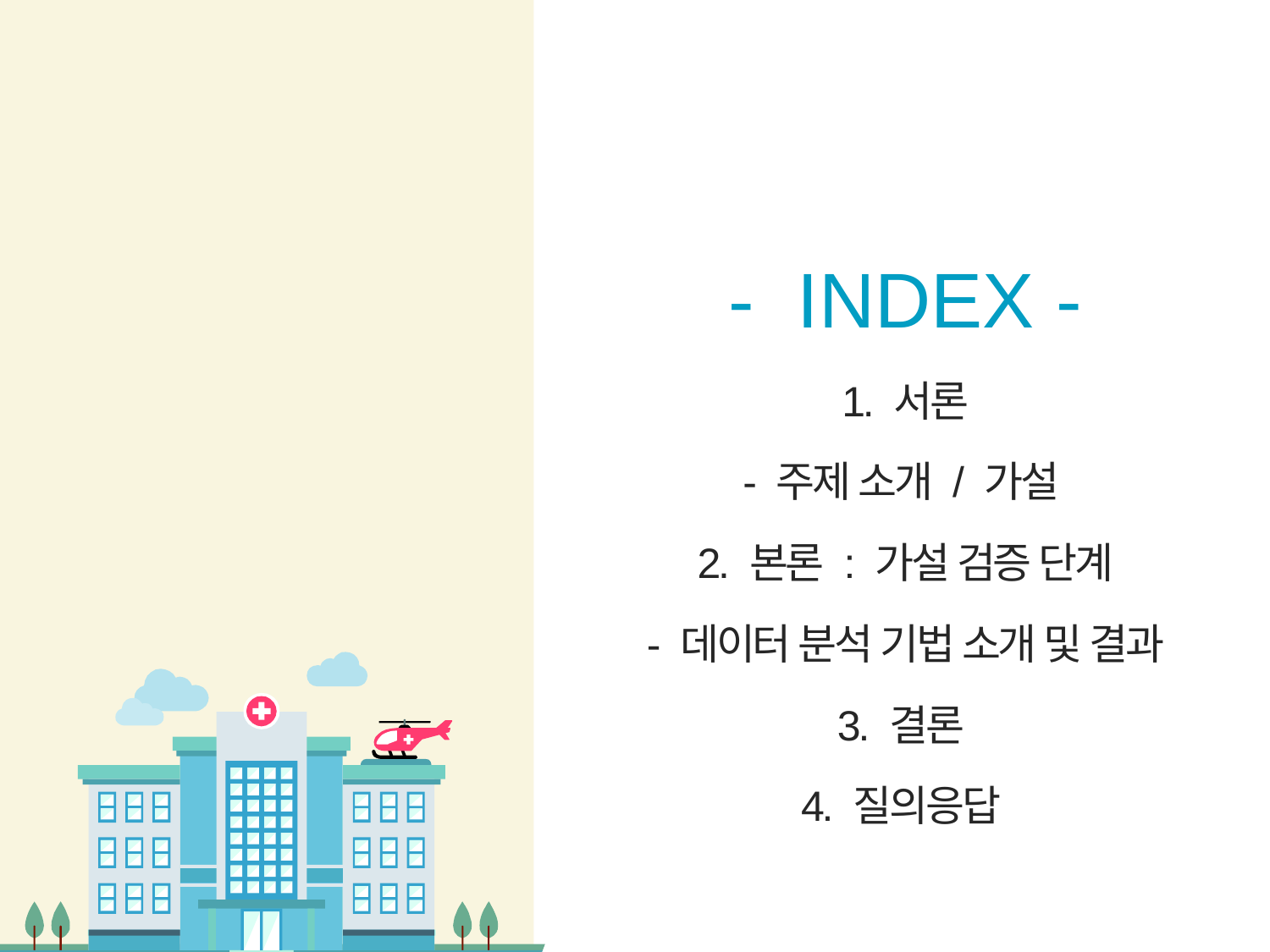

-  INDEX -
1. 서론
- 주제 소개 / 가설
2. 본론 : 가설 검증 단계
- 데이터 분석 기법 소개 및 결과
3. 결론
4. 질의응답